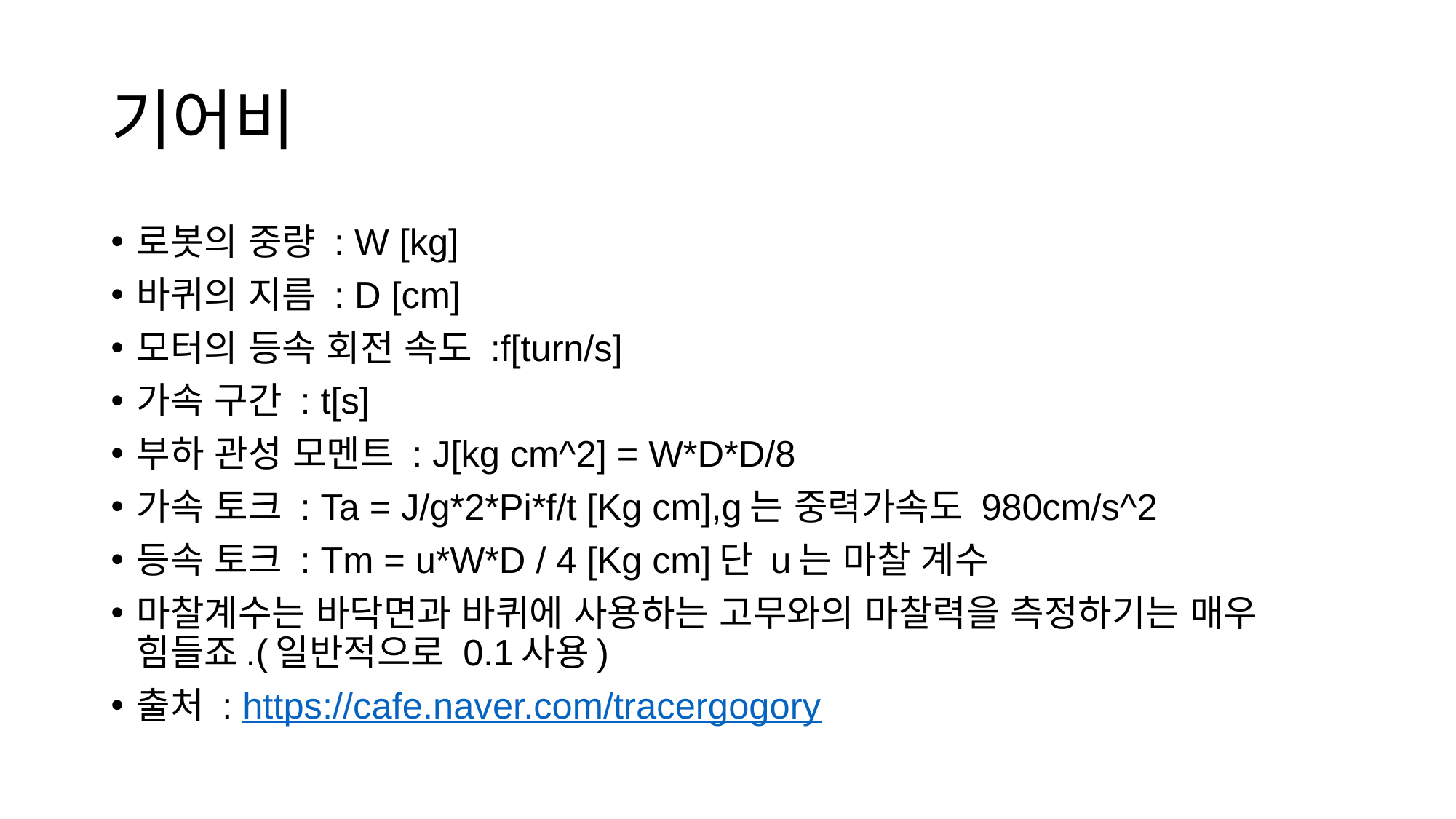

# 기어비
로봇의 중량 : W [kg]
바퀴의 지름 : D [cm]
모터의 등속 회전 속도 :f[turn/s]
가속 구간 : t[s]
부하 관성 모멘트 : J[kg cm^2] = W*D*D/8
가속 토크 : Ta = J/g*2*Pi*f/t [Kg cm],g는 중력가속도 980cm/s^2
등속 토크 : Tm = u*W*D / 4 [Kg cm]단 u는 마찰 계수
마찰계수는 바닥면과 바퀴에 사용하는 고무와의 마찰력을 측정하기는 매우 힘들죠.(일반적으로 0.1사용)
출처 : https://cafe.naver.com/tracergogory